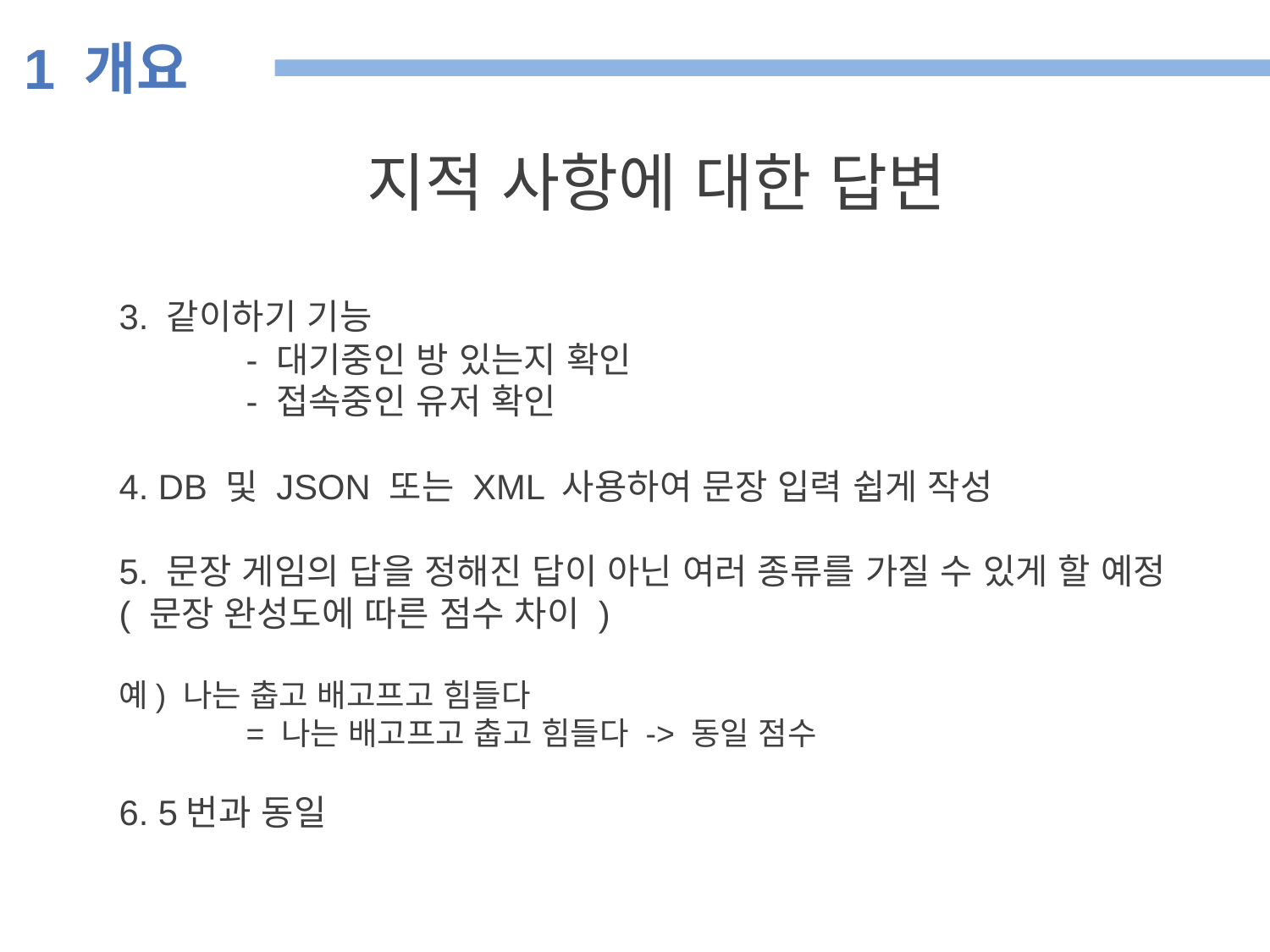

1 개요

지적 사항에 대한 답변

3. 같이하기 기능
	- 대기중인 방 있는지 확인
	- 접속중인 유저 확인

4. DB 및 JSON 또는 XML 사용하여 문장 입력 쉽게 작성

5. 문장 게임의 답을 정해진 답이 아닌 여러 종류를 가질 수 있게 할 예정 ( 문장 완성도에 따른 점수 차이 )

예) 나는 춥고 배고프고 힘들다
	= 나는 배고프고 춥고 힘들다 -> 동일 점수

6. 5번과 동일